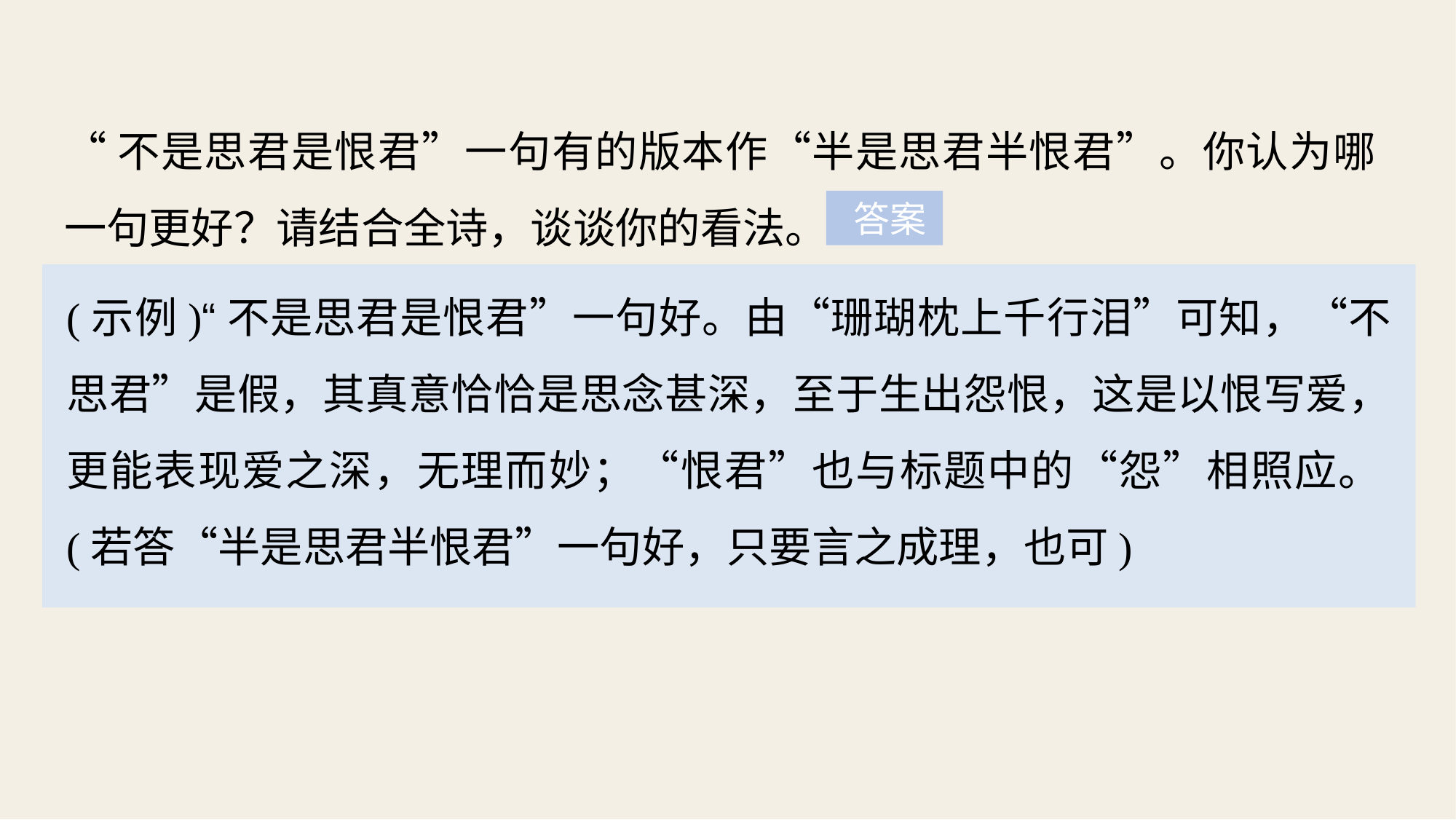

“不是思君是恨君”一句有的版本作“半是思君半恨君”。你认为哪一句更好？请结合全诗，谈谈你的看法。
 答案
(示例)“不是思君是恨君”一句好。由“珊瑚枕上千行泪”可知，“不思君”是假，其真意恰恰是思念甚深，至于生出怨恨，这是以恨写爱，更能表现爱之深，无理而妙；“恨君”也与标题中的“怨”相照应。(若答“半是思君半恨君”一句好，只要言之成理，也可)